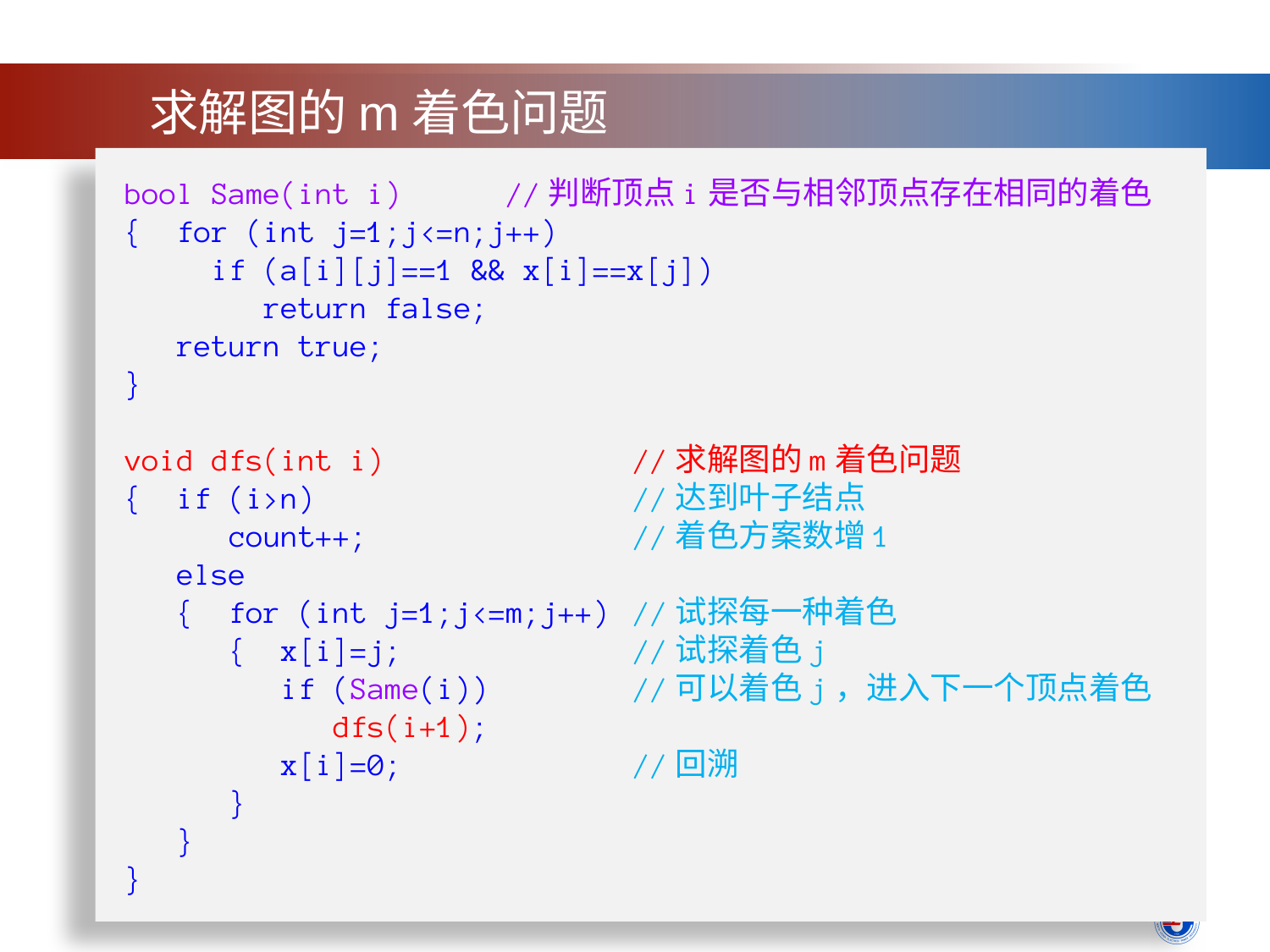

求解图的m着色问题
bool Same(int i)	//判断顶点i是否与相邻顶点存在相同的着色
{  for (int j=1;j<=n;j++)
     if (a[i][j]==1 && x[i]==x[j])
        return false;
   return true;
}
void dfs(int i)		//求解图的m着色问题
{  if (i>n)			//达到叶子结点
      count++;			//着色方案数增1
   else
   {  for (int j=1;j<=m;j++)	//试探每一种着色
      {  x[i]=j;		//试探着色j
         if (Same(i))		//可以着色j，进入下一个顶点着色
            dfs(i+1);
         x[i]=0;		//回溯
      }
   }
}